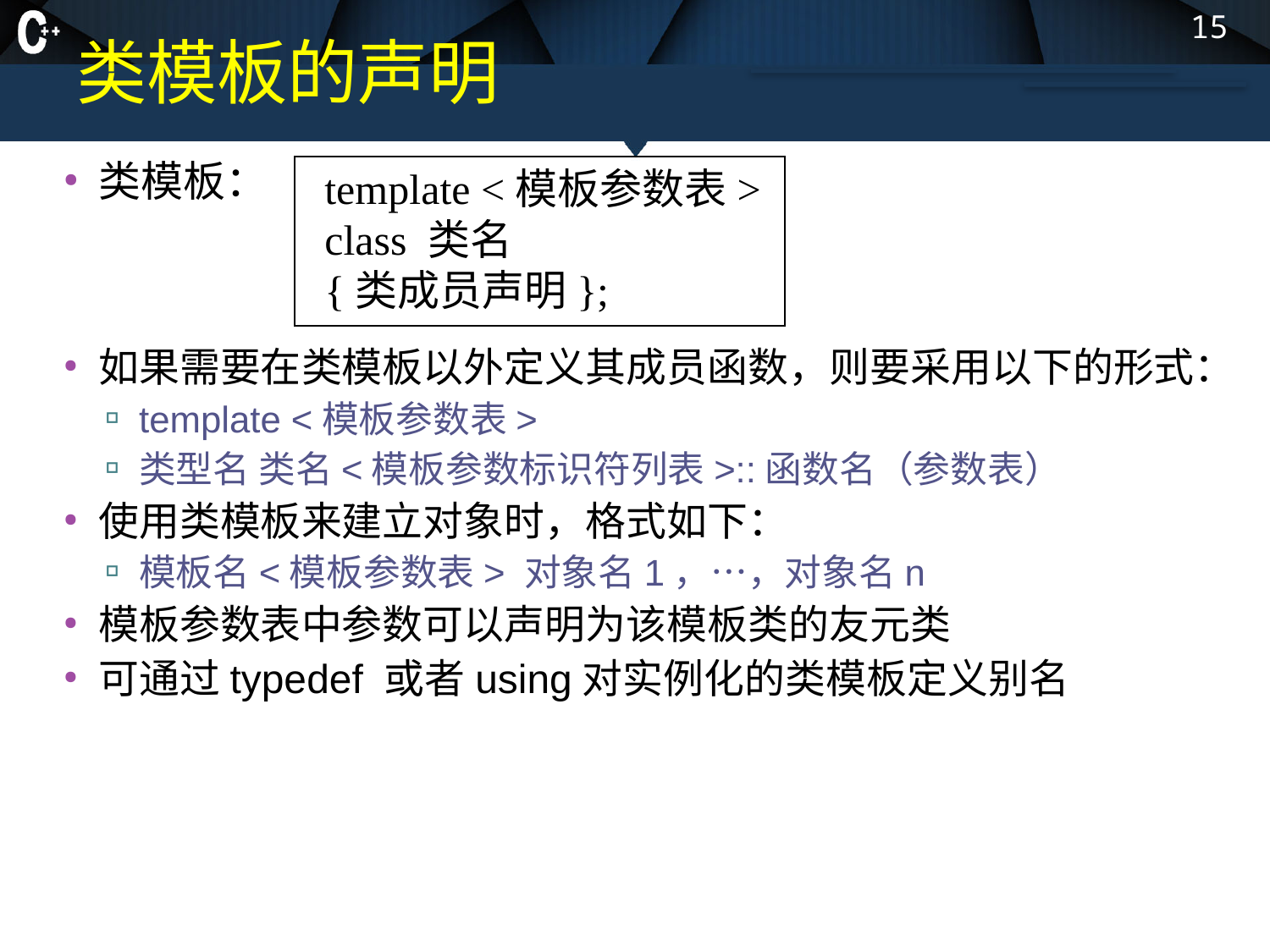

# 类模板的声明
15
类模板：

如果需要在类模板以外定义其成员函数，则要采用以下的形式：
template <模板参数表>
类型名 类名<模板参数标识符列表>::函数名（参数表）
使用类模板来建立对象时，格式如下：
模板名<模板参数表> 对象名1，…，对象名n
模板参数表中参数可以声明为该模板类的友元类
可通过typedef 或者using对实例化的类模板定义别名
template <模板参数表>
class 类名
{类成员声明};